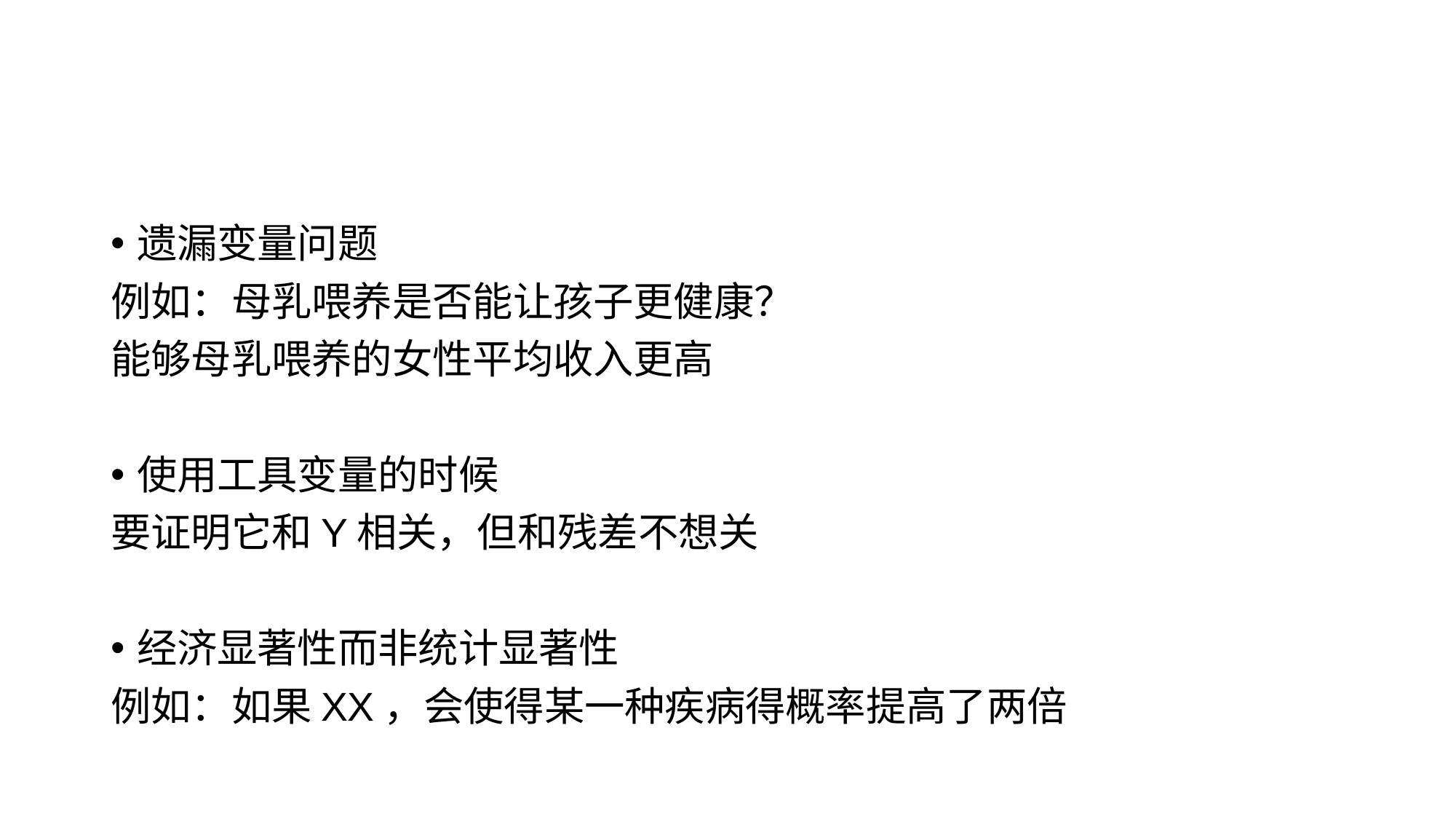

#
遗漏变量问题
例如：母乳喂养是否能让孩子更健康？
能够母乳喂养的女性平均收入更高

使用工具变量的时候
要证明它和Y相关，但和残差不想关

经济显著性而非统计显著性
例如：如果XX，会使得某一种疾病得概率提高了两倍